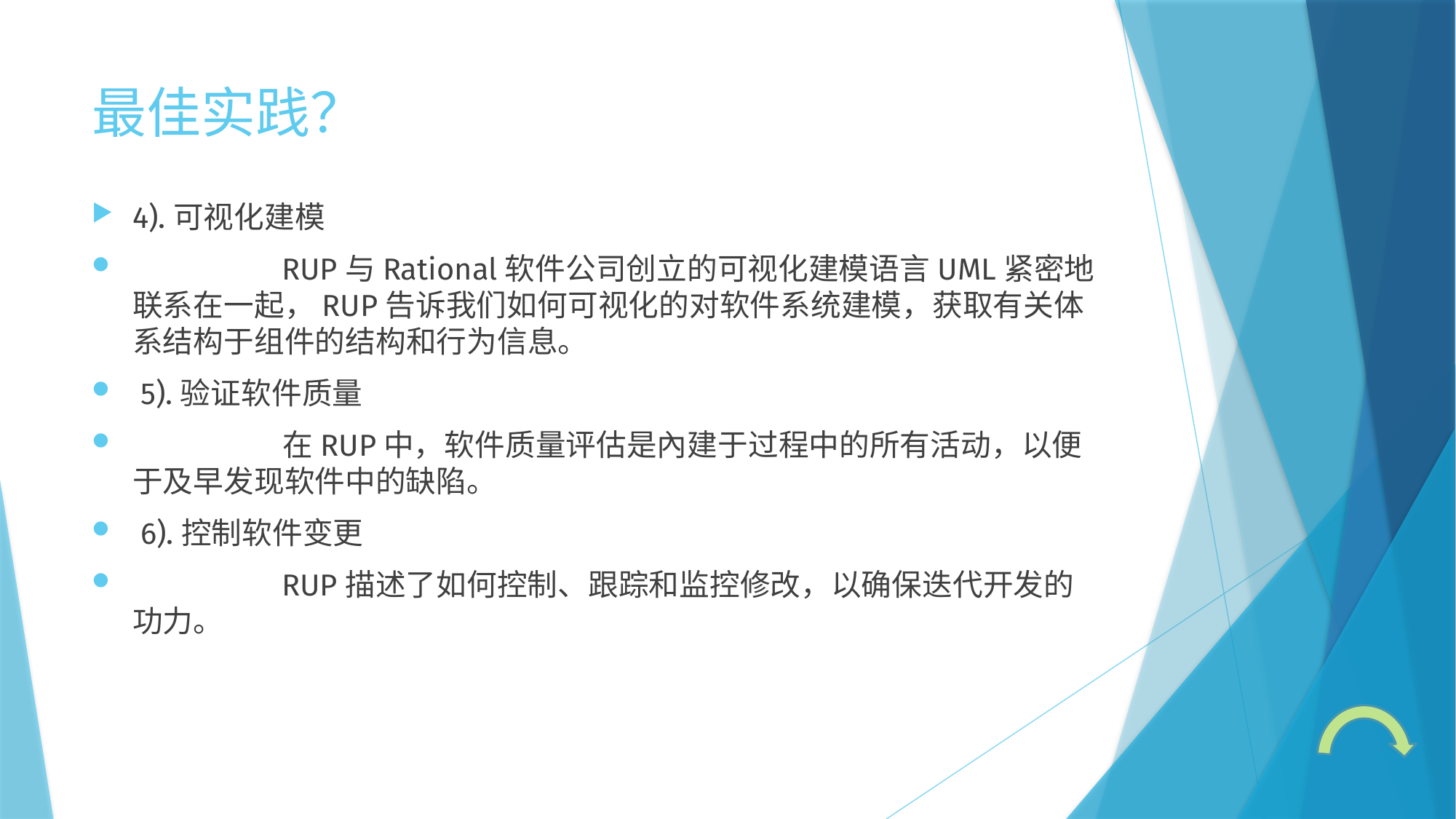

# 最佳实践？
4).可视化建模
	     RUP与Rational软件公司创立的可视化建模语言UML紧密地联系在一起，RUP告诉我们如何可视化的对软件系统建模，获取有关体系结构于组件的结构和行为信息。
 5).验证软件质量
	     在RUP中，软件质量评估是內建于过程中的所有活动，以便于及早发现软件中的缺陷。
 6).控制软件变更
	     RUP描述了如何控制、跟踪和监控修改，以确保迭代开发的功力。